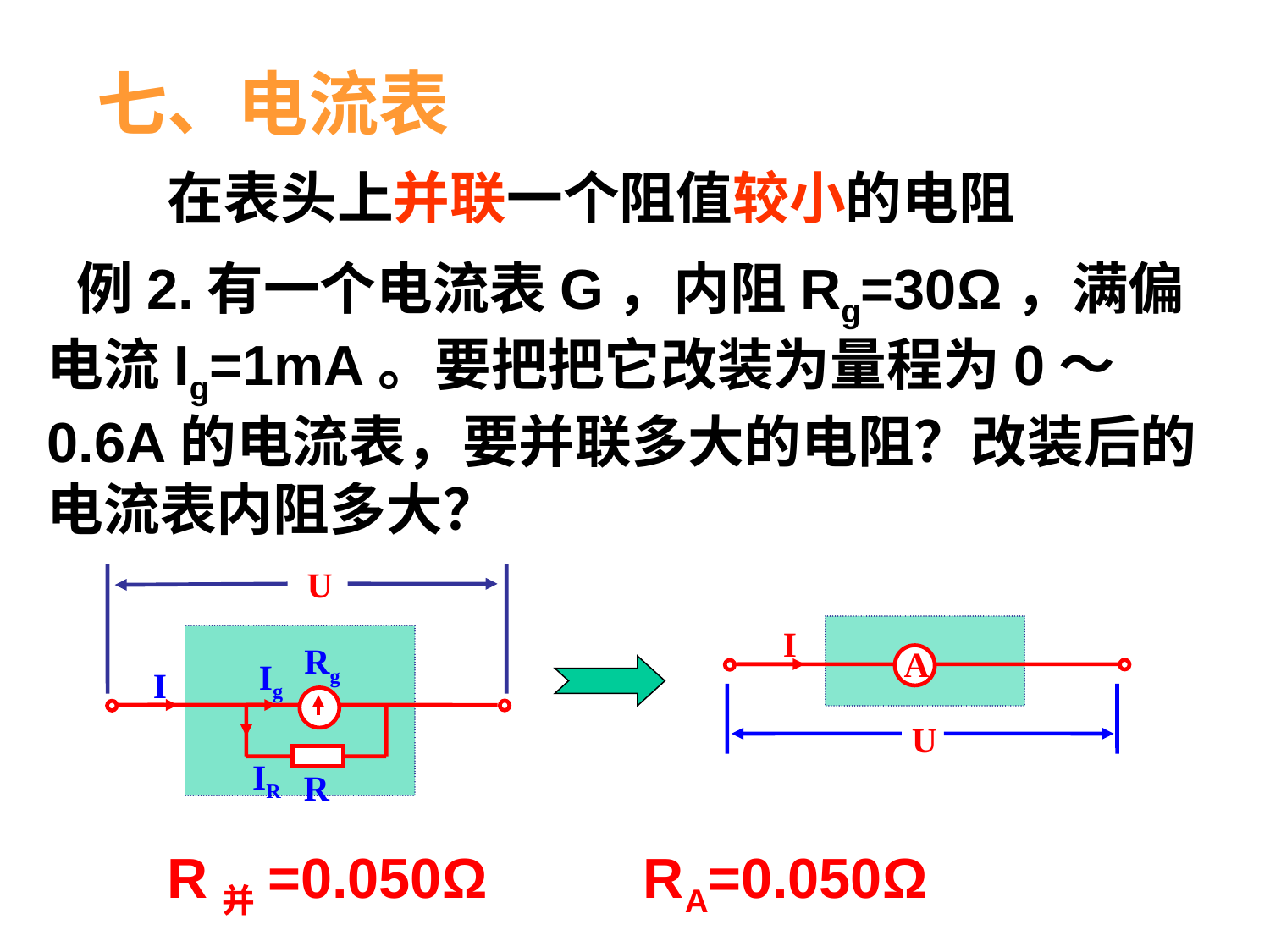

七、电流表
在表头上并联一个阻值较小的电阻
  例2.有一个电流表G，内阻Rg=30Ω，满偏电流Ig=1mA。要把把它改装为量程为0～0.6A的电流表，要并联多大的电阻？改装后的电流表内阻多大？
U

Rg
Ig
I

IR

R
I
A

U

R并=0.050Ω          RA=0.050Ω